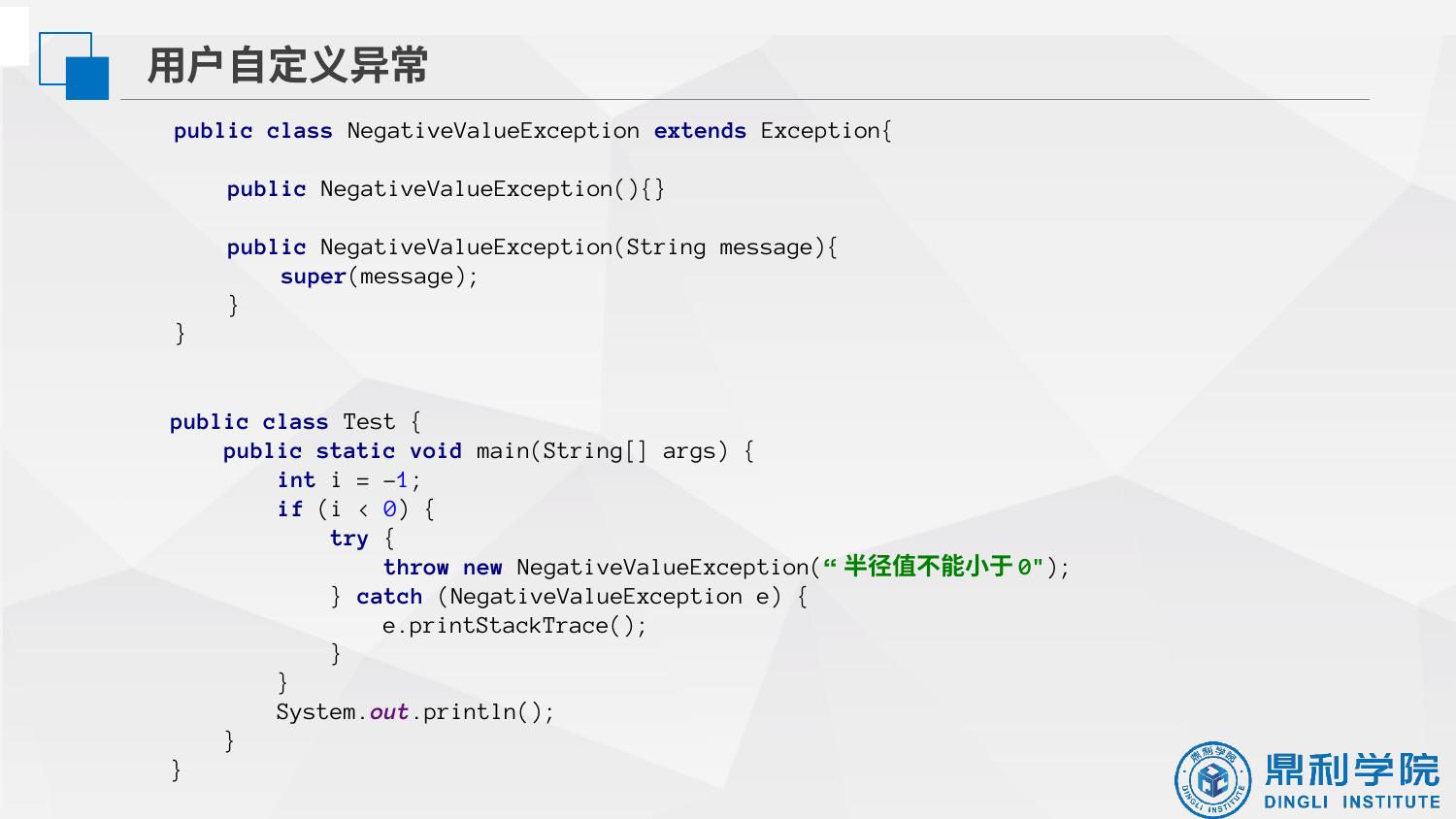

用户自定义异常
public class NegativeValueException extends Exception{
    public NegativeValueException(){}
    public NegativeValueException(String message){
        super(message);
    }
}
public class Test {
    public static void main(String[] args) {
        int i = -1;
        if (i < 0) {
            try {
                throw new NegativeValueException(“半径值不能小于0");
            } catch (NegativeValueException e) {
                e.printStackTrace();
            }
        }
        System.out.println();
    }
}